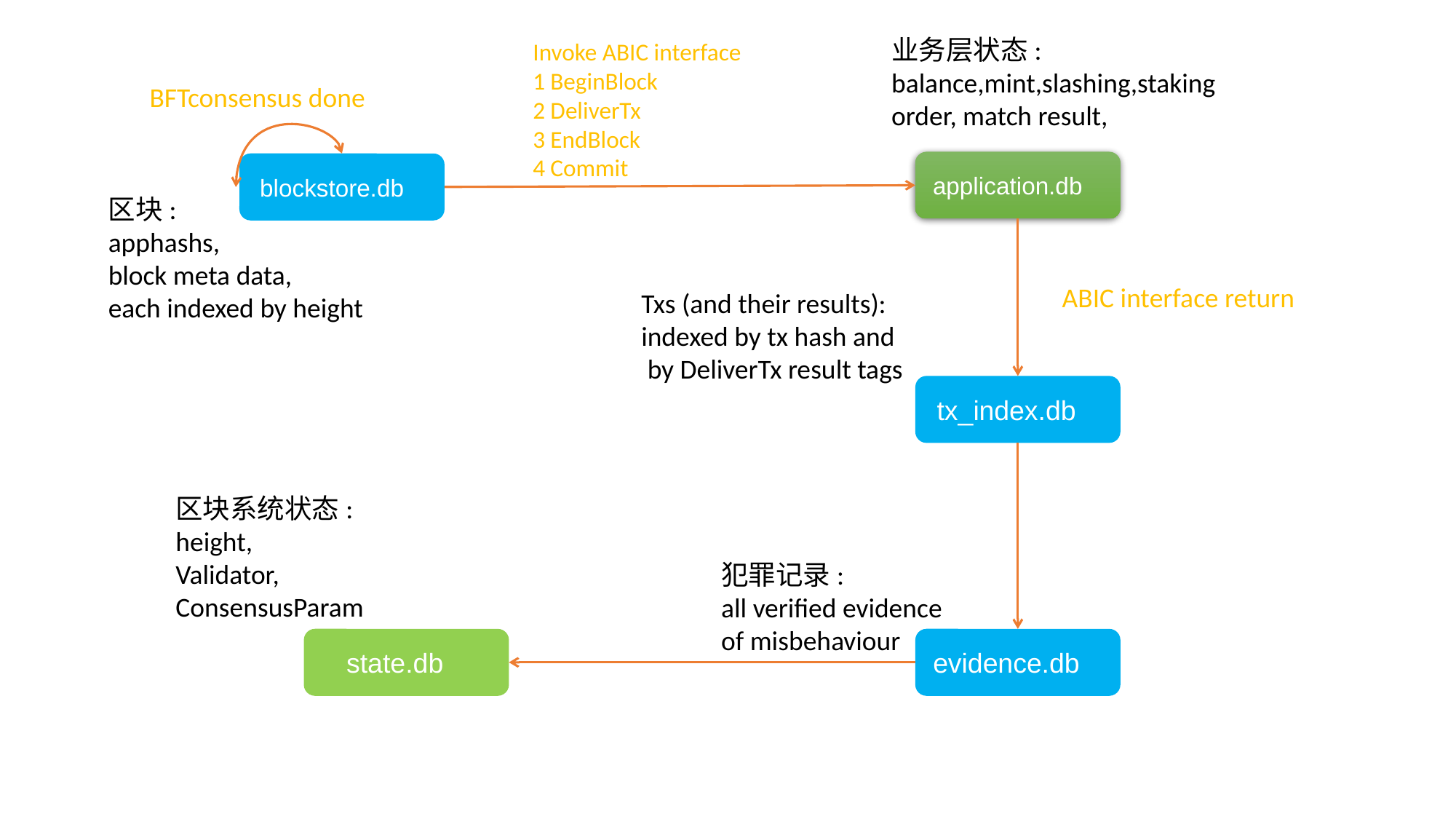

业务层状态:
balance,mint,slashing,staking
order, match result,
Invoke ABIC interface
1 BeginBlock
2 DeliverTx
3 EndBlock
4 Commit
BFTconsensus done
application.db
blockstore.db
区块:
apphashs,
block meta data,
each indexed by height
ABIC interface return
Txs (and their results):
indexed by tx hash and
 by DeliverTx result tags
tx_index.db
区块系统状态:
height,
Validator,
ConsensusParam
犯罪记录:
all verified evidence
of misbehaviour
state.db
evidence.db